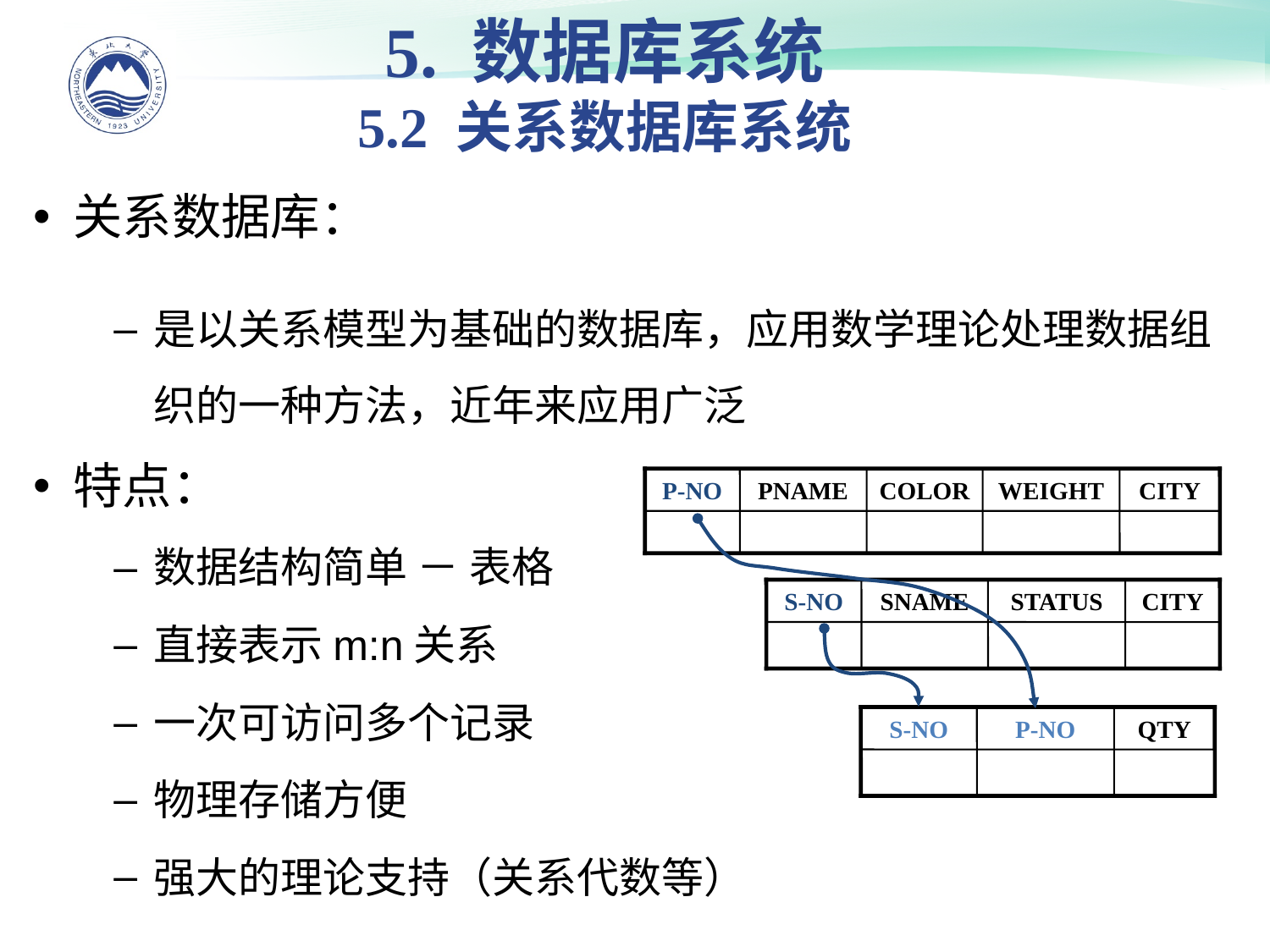

5. 数据库系统
5.2 关系数据库系统
关系数据库：
是以关系模型为基础的数据库，应用数学理论处理数据组织的一种方法，近年来应用广泛
特点：
数据结构简单 － 表格
直接表示m:n关系
一次可访问多个记录
物理存储方便
强大的理论支持（关系代数等）

P-NO

PNAME

COLOR

WEIGHT

CITY

S-NO

SNAME

STATUS

CITY

S-NO

P-NO

QTY

2